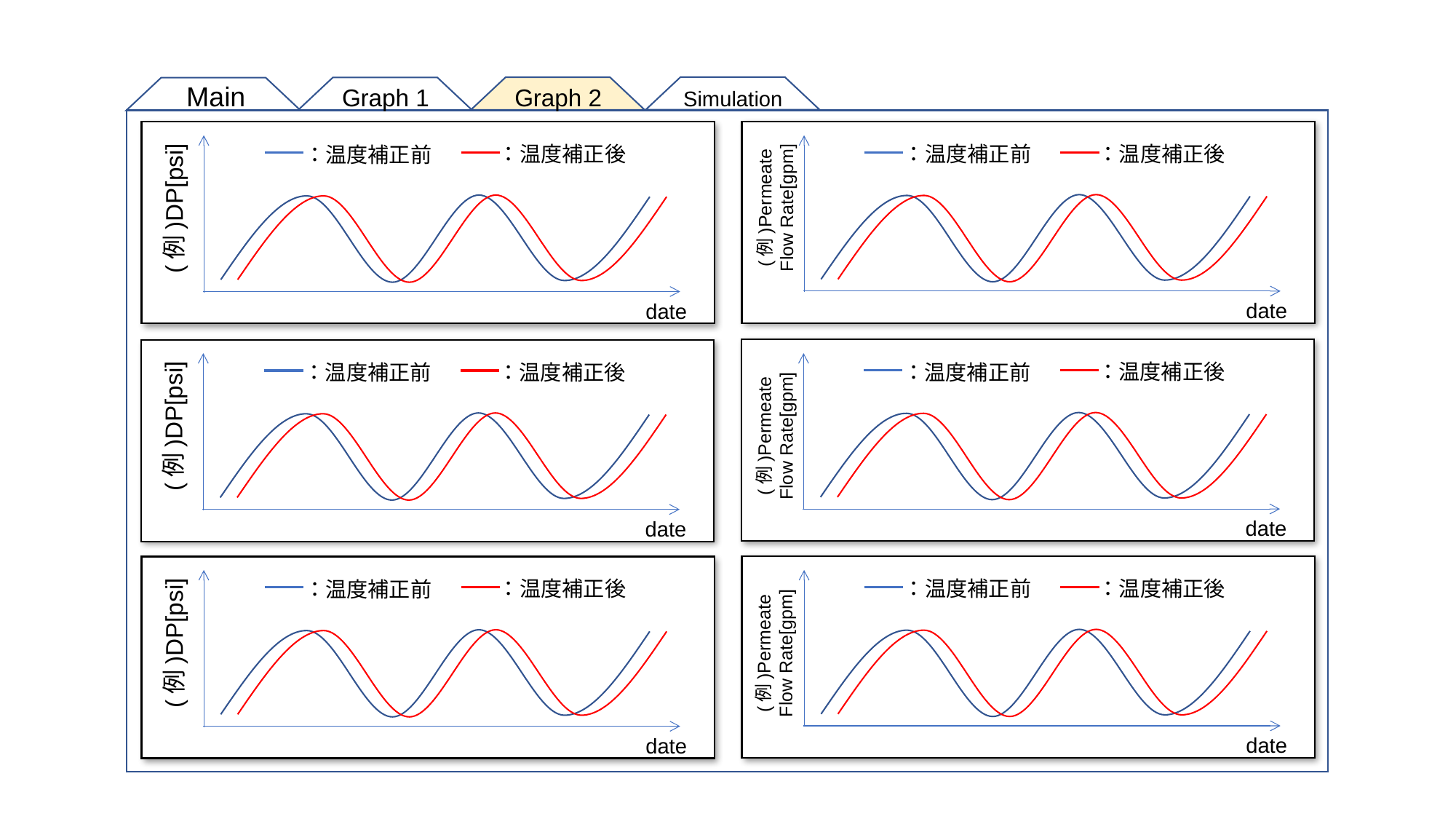

Main
Graph 2

Graph 1

Simulation

：温度補正後
：温度補正後
：温度補正前
：温度補正前
(例)Permeate Flow Rate[gpm]
(例)DP[psi]

date
date

：温度補正後
：温度補正後
：温度補正前
：温度補正前
(例)DP[psi]
(例)Permeate Flow Rate[gpm]

date
date

：温度補正後
：温度補正後
：温度補正前
：温度補正前
(例)DP[psi]
(例)Permeate Flow Rate[gpm]

date
date